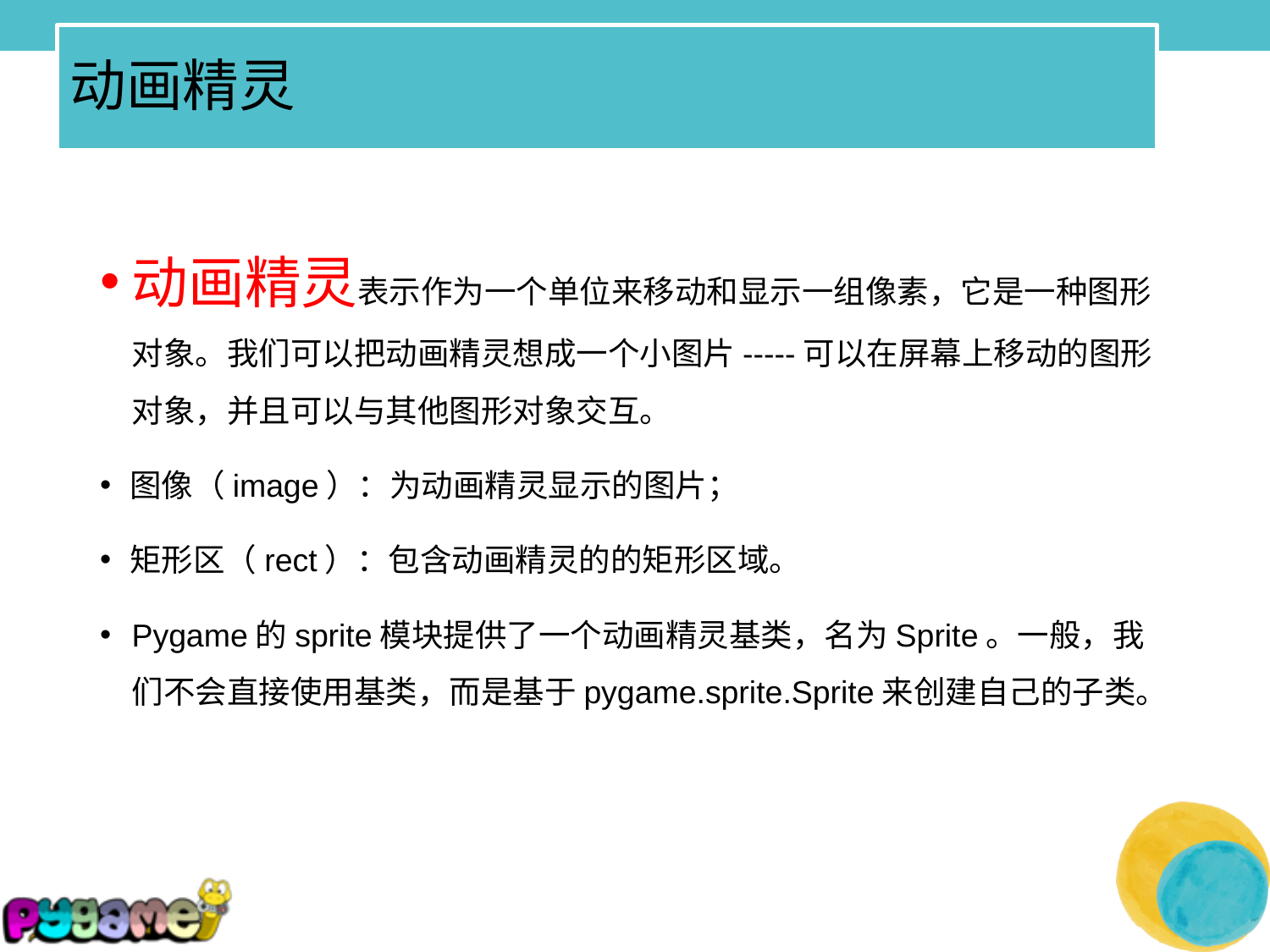

# 动画精灵
动画精灵表示作为一个单位来移动和显示一组像素，它是一种图形对象。我们可以把动画精灵想成一个小图片-----可以在屏幕上移动的图形对象，并且可以与其他图形对象交互。
图像（image）：为动画精灵显示的图片；
矩形区（rect）：包含动画精灵的的矩形区域。
Pygame的sprite模块提供了一个动画精灵基类，名为Sprite。一般，我们不会直接使用基类，而是基于pygame.sprite.Sprite来创建自己的子类。